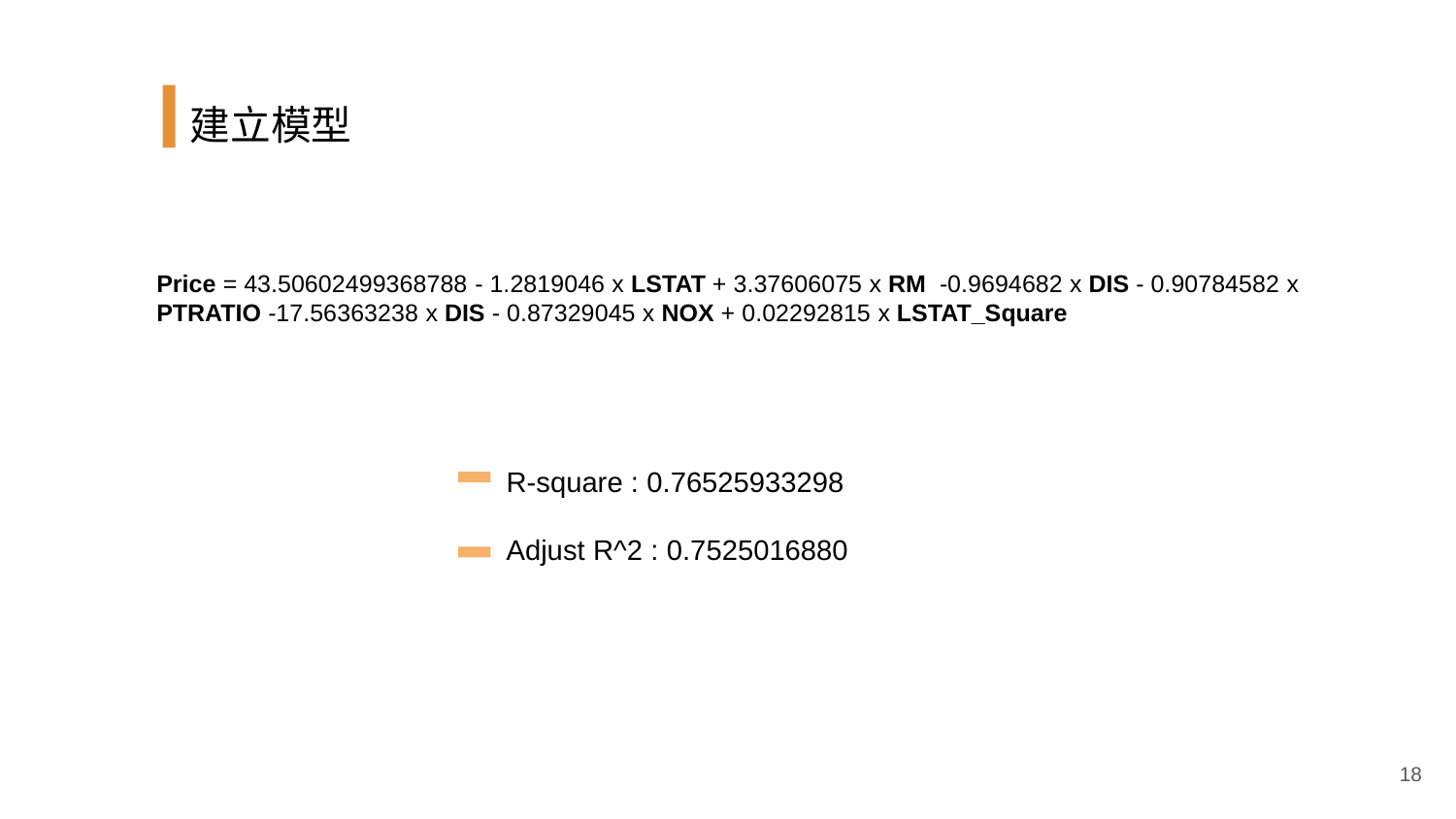

建立模型
Price = 43.50602499368788 - 1.2819046 x LSTAT + 3.37606075 x RM  -0.9694682 x DIS - 0.90784582 x PTRATIO -17.56363238 x DIS - 0.87329045 x NOX + 0.02292815 x LSTAT_Square

R-square : 0.76525933298

Adjust R^2 : 0.7525016880

18